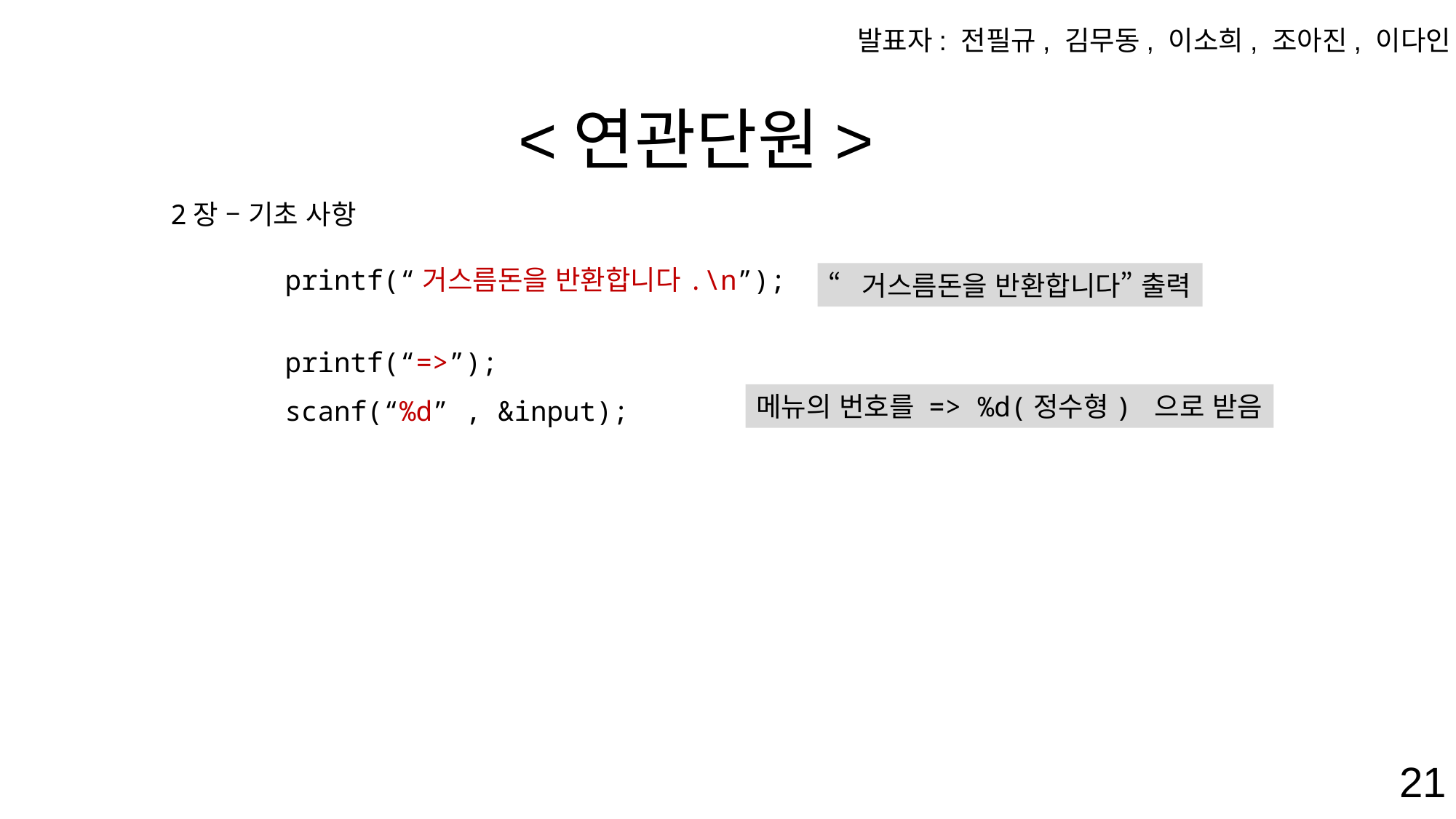

발표자: 전필규, 김무동, 이소희, 조아진, 이다인
# <연관단원>
2장 – 기초 사항

       printf(“거스름돈을 반환합니다.\n”);

       printf(“=>”);
       scanf(“%d” , &input);

“거스름돈을 반환합니다” 출력

메뉴의 번호를 => %d(정수형) 으로 받음
21